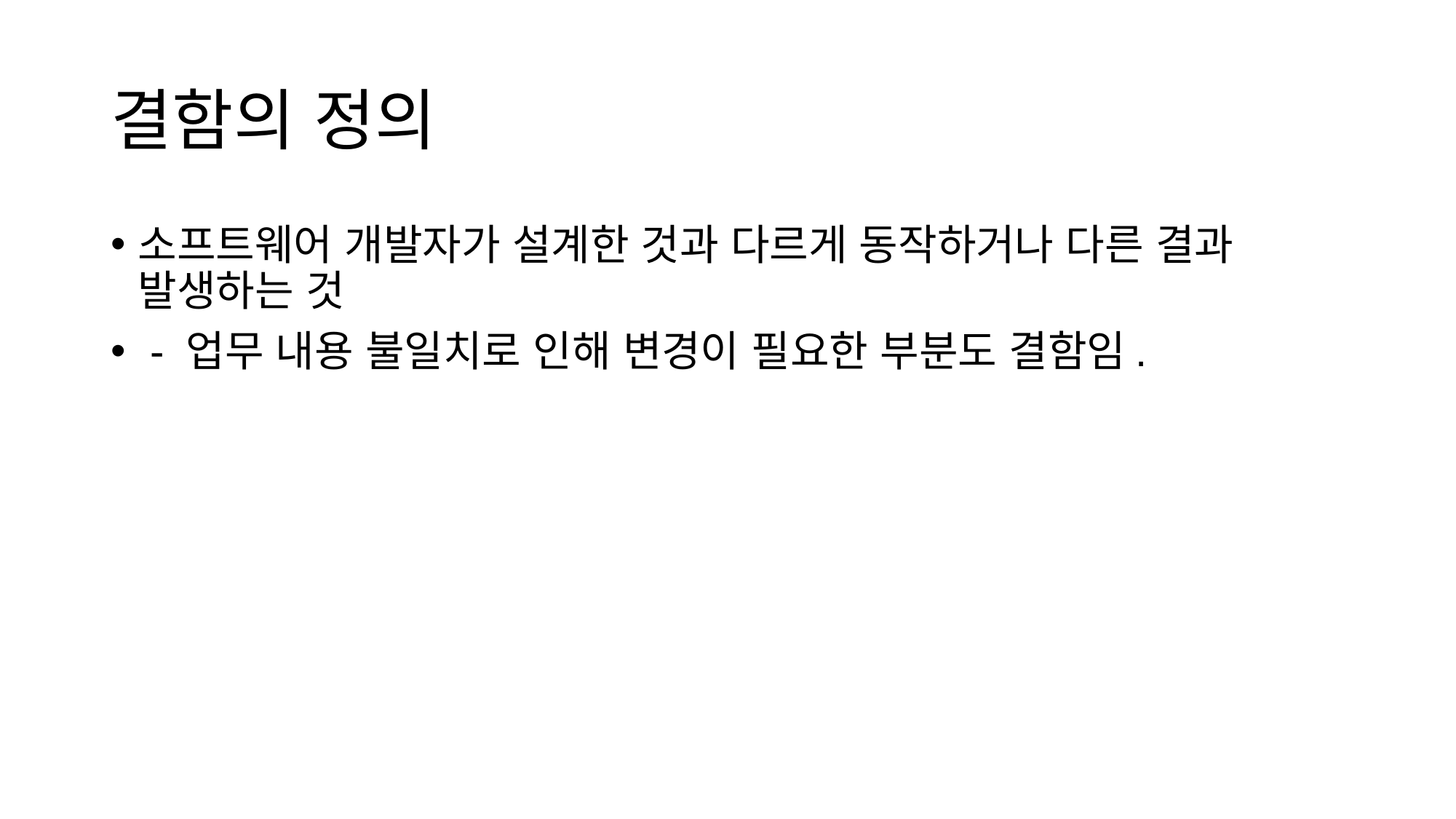

# 결함의 정의
소프트웨어 개발자가 설계한 것과 다르게 동작하거나 다른 결과 발생하는 것
 - 업무 내용 불일치로 인해 변경이 필요한 부분도 결함임.